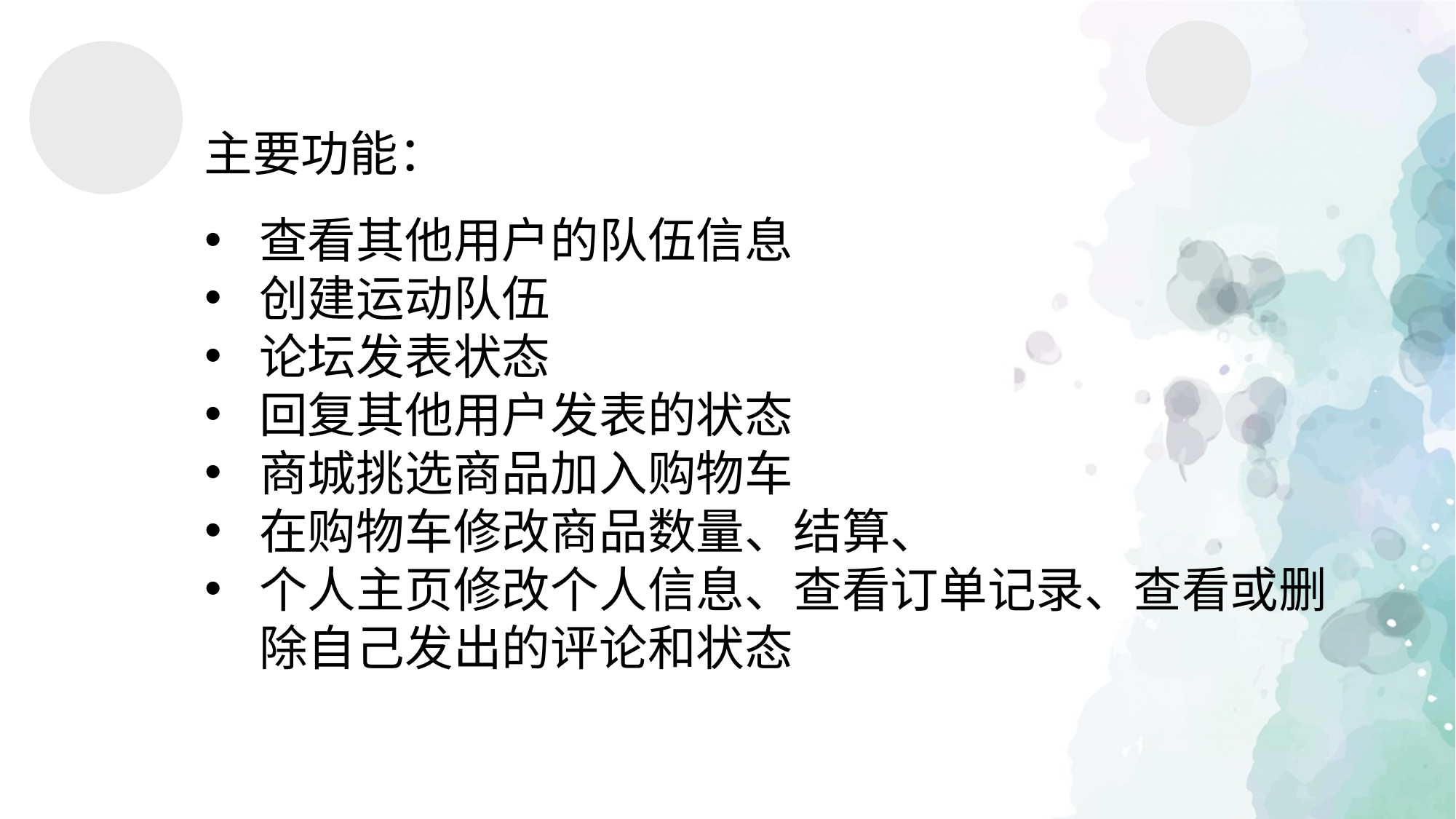

主要功能：
查看其他用户的队伍信息
创建运动队伍
论坛发表状态
回复其他用户发表的状态
商城挑选商品加入购物车
在购物车修改商品数量、结算、
个人主页修改个人信息、查看订单记录、查看或删除自己发出的评论和状态